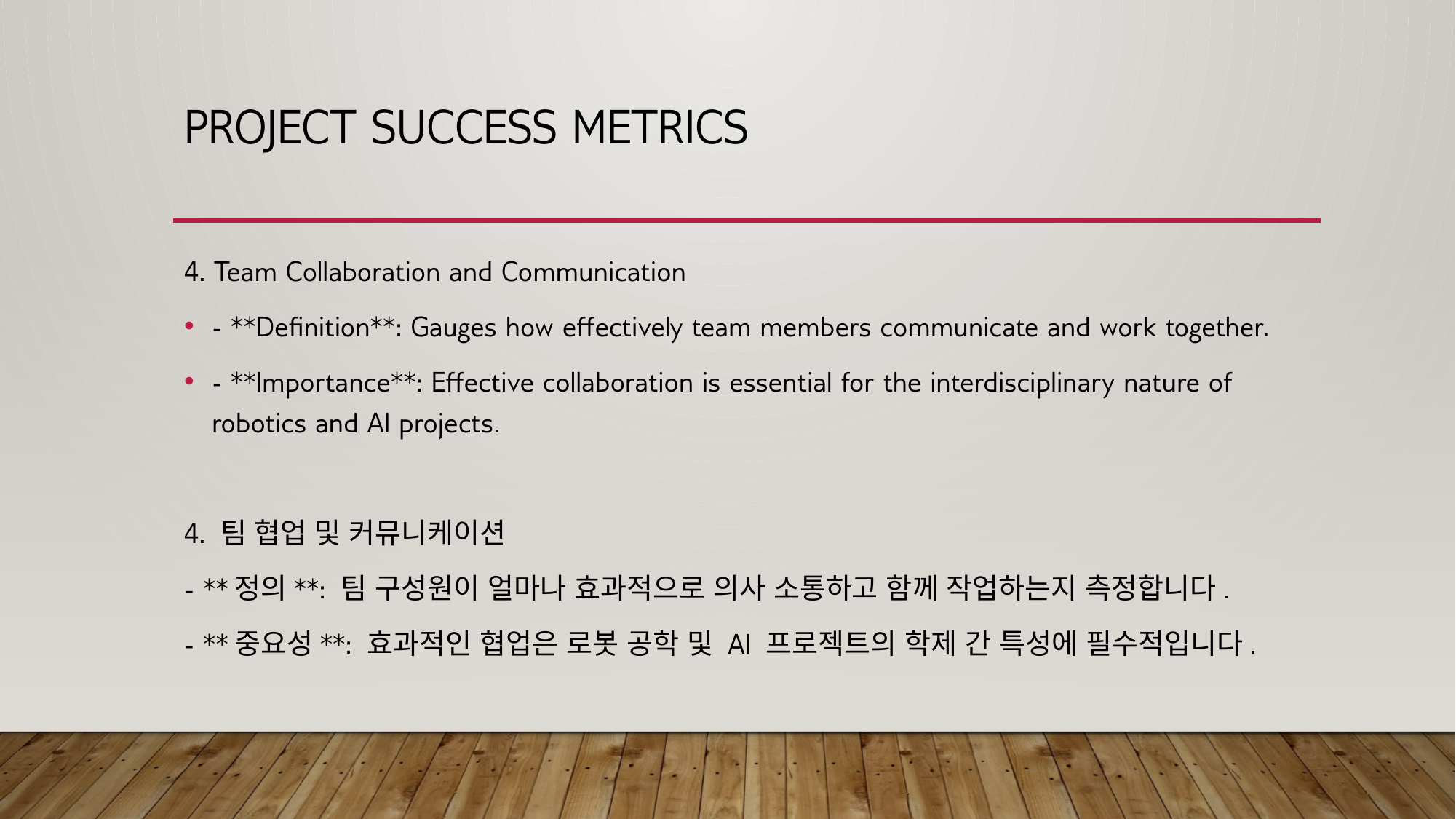

# Project Success Metrics
4. Team Collaboration and Communication
- **Definition**: Gauges how effectively team members communicate and work together.
- **Importance**: Effective collaboration is essential for the interdisciplinary nature of robotics and AI projects.

4. 팀 협업 및 커뮤니케이션
- **정의**: 팀 구성원이 얼마나 효과적으로 의사 소통하고 함께 작업하는지 측정합니다.
- **중요성**: 효과적인 협업은 로봇 공학 및 AI 프로젝트의 학제 간 특성에 필수적입니다.